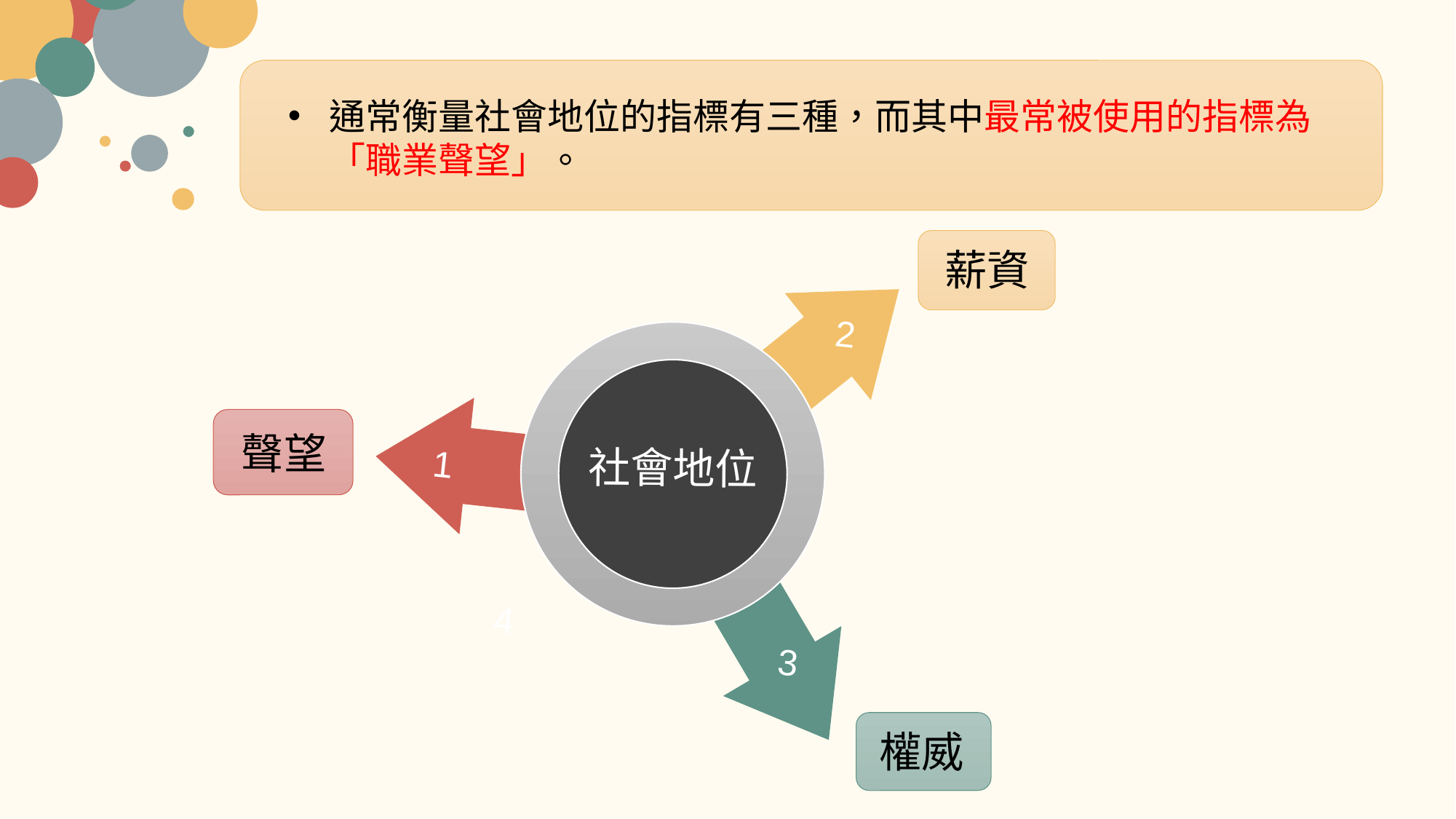

通常衡量社會地位的指標有三種，而其中最常被使用的指標為「職業聲望」。

薪資

2

社會地位
1

4
3

聲望

權威